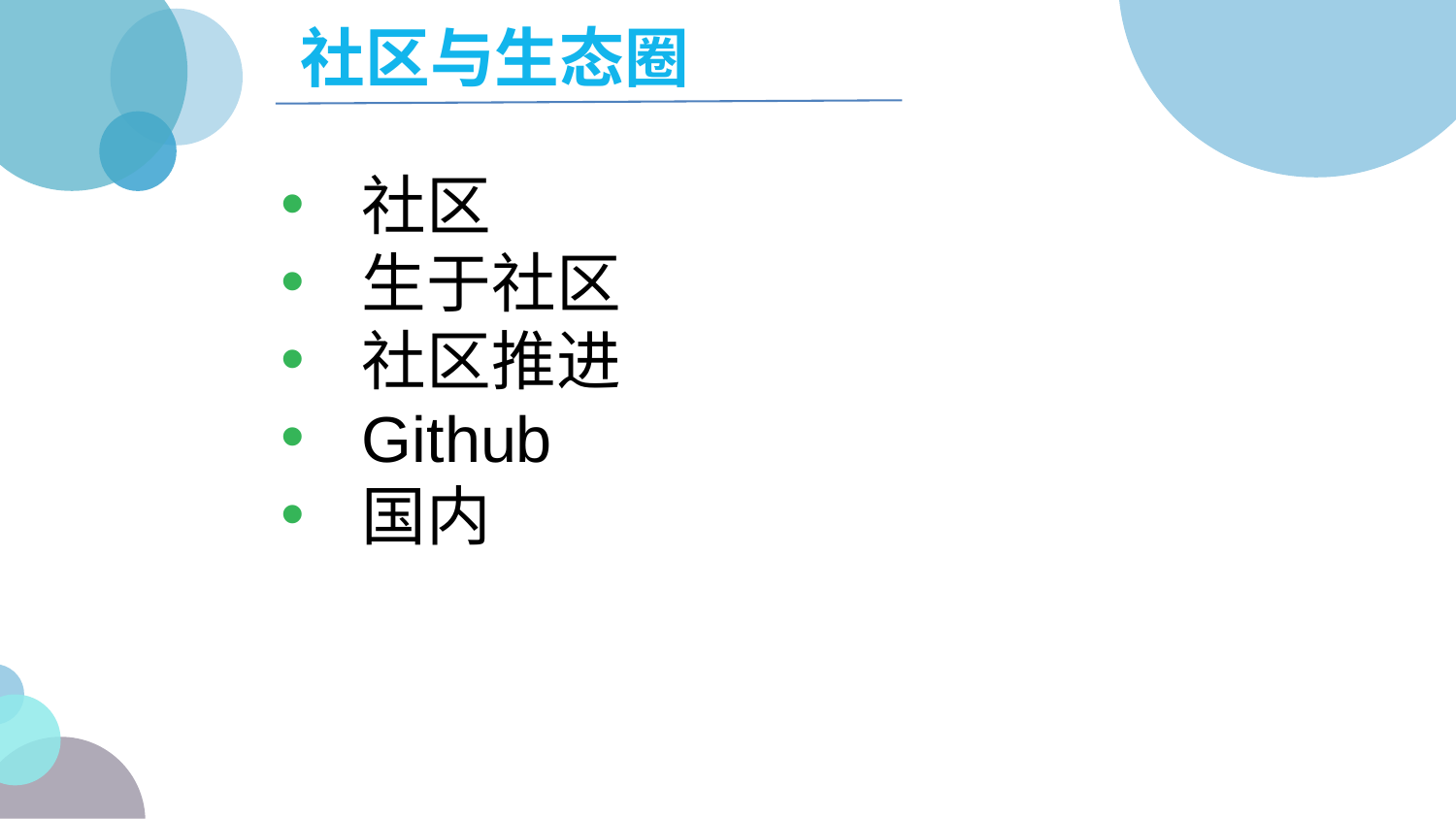

社区与生态圈

社区
生于社区
社区推进
Github
国内

9